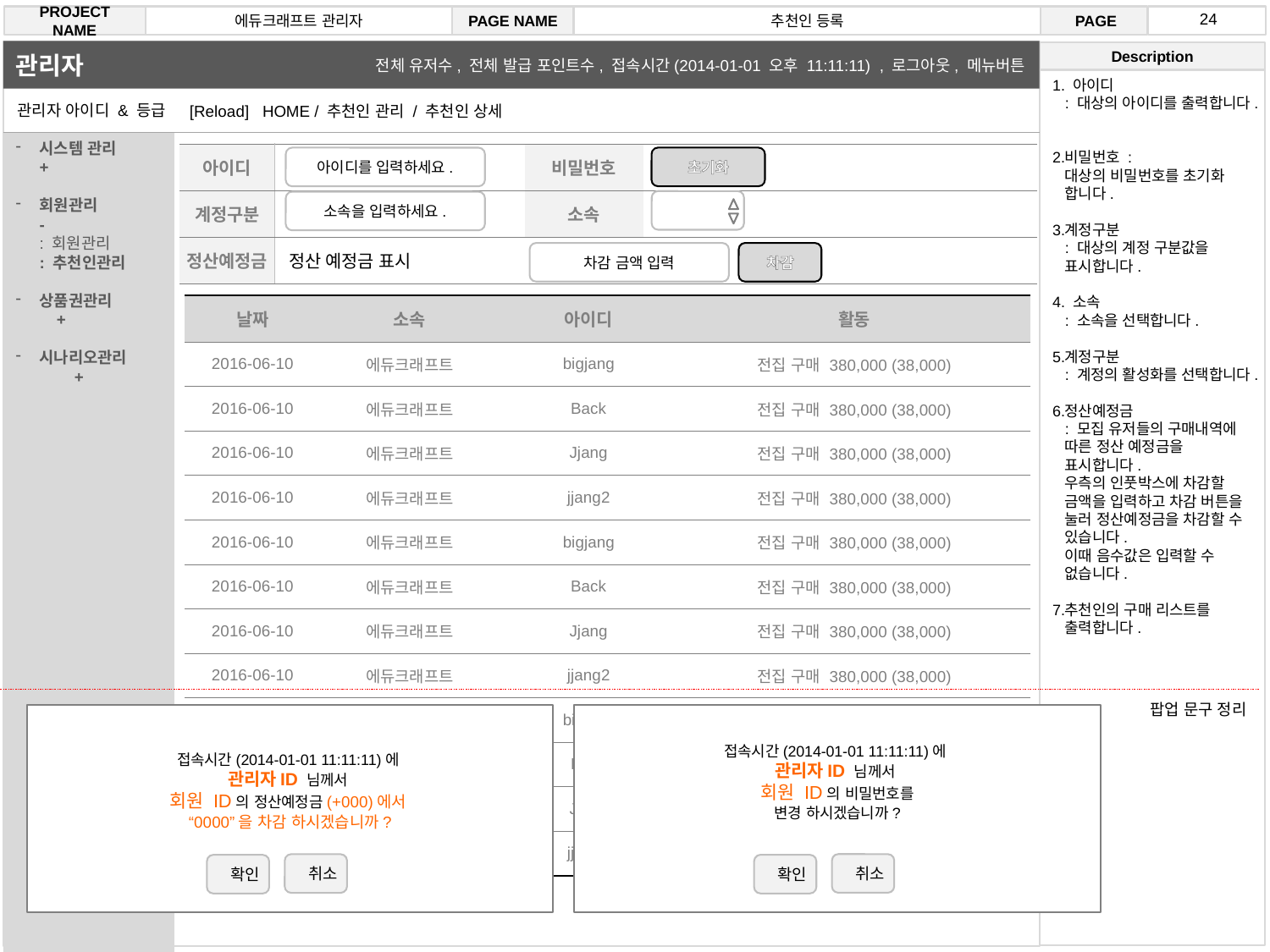

24
PROJECT NAME
에듀크래프트 관리자
PAGE NAME
추천인 등록
 PAGE

관리자
Description
전체 유저수, 전체 발급 포인트수, 접속시간(2014-01-01 오후 11:11:11)  , 로그아웃, 메뉴버튼
 아이디
: 대상의 아이디를 출력합니다.
비밀번호 :
대상의 비밀번호를 초기화 합니다.

계정구분
: 대상의 계정 구분값을 표시합니다.
 소속
: 소속을 선택합니다.

계정구분
: 계정의 활성화를 선택합니다.

정산예정금
: 모집 유저들의 구매내역에 따른 정산 예정금을 표시합니다.
우측의 인풋박스에 차감할 금액을 입력하고 차감 버튼을 눌러 정산예정금을 차감할 수 있습니다.
이때 음수값은 입력할 수 없습니다.

추천인의 구매 리스트를 출력합니다.
관리자 아이디 & 등급
[Reload]   HOME / 추천인 관리 / 추천인 상세
시스템 관리          +

회원관리               -
: 회원관리
: 추천인관리
상품권관리               +
시나리오관리               +
| 아이디 | 아이디를 출력함 | 비밀번호 |  |
| --- | --- | --- | --- |
| 계정구분 | 담당자 이름을 출력함 | 소속 |  |
| 정산예정금 | 정산 예정금 표시 |  |  |
초기화
아이디를 입력하세요.

소속을 입력하세요.

차감 금액 입력
차감
| 날짜 | 소속 | 아이디 | 활동 |
| --- | --- | --- | --- |
| 2016-06-10 | 에듀크래프트 | bigjang | 전집 구매 380,000 (38,000) |
| 2016-06-10 | 에듀크래프트 | Back | 전집 구매 380,000 (38,000) |
| 2016-06-10 | 에듀크래프트 | Jjang | 전집 구매 380,000 (38,000) |
| 2016-06-10 | 에듀크래프트 | jjang2 | 전집 구매 380,000 (38,000) |
| 2016-06-10 | 에듀크래프트 | bigjang | 전집 구매 380,000 (38,000) |
| 2016-06-10 | 에듀크래프트 | Back | 전집 구매 380,000 (38,000) |
| 2016-06-10 | 에듀크래프트 | Jjang | 전집 구매 380,000 (38,000) |
| 2016-06-10 | 에듀크래프트 | jjang2 | 전집 구매 380,000 (38,000) |
| 2016-06-10 | 에듀크래프트 | bigjang | 전집 구매 380,000 (38,000) |
| 2016-06-10 | 에듀크래프트 | Back | 전집 구매 380,000 (38,000) |
| 2016-06-10 | 에듀크래프트 | Jjang | 전집 구매 380,000 (38,000) |
| 2016-06-10 | 에듀크래프트 | jjang2 | 전집 구매 380,000 (38,000) |
팝업 문구 정리

확인
접속시간(2014-01-01 11:11:11)에
관리자ID 님께서
회원 ID의 비밀번호를
변경 하시겠습니까?

접속시간(2014-01-01 11:11:11)에
관리자ID 님께서
회원 ID의 정산예정금(+000)에서
“0000”을 차감 하시겠습니까?

취소

취소

확인

확인